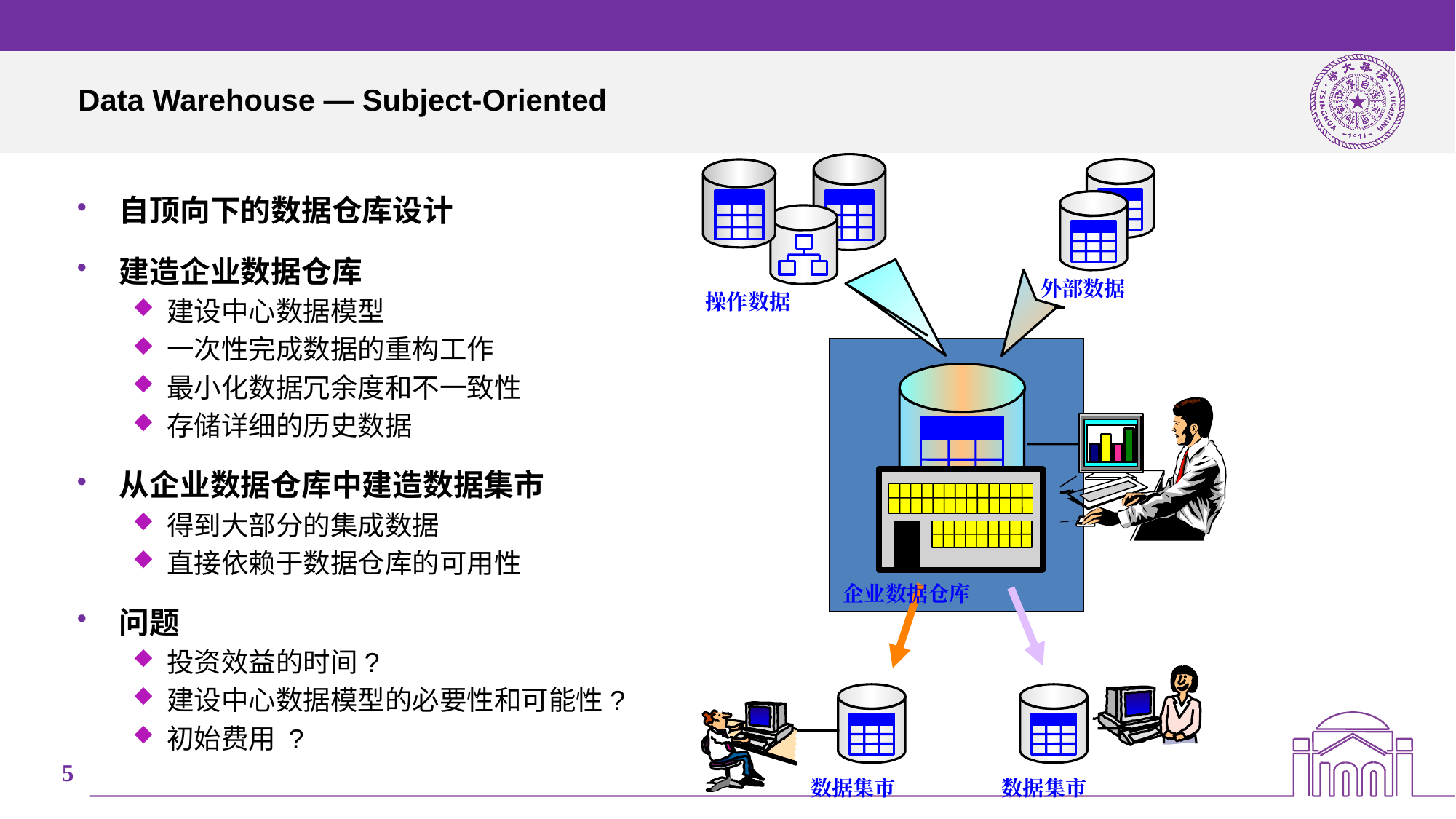

# Data Warehouse — Subject-Oriented

自顶向下的数据仓库设计
建造企业数据仓库
建设中心数据模型
一次性完成数据的重构工作
最小化数据冗余度和不一致性
存储详细的历史数据
从企业数据仓库中建造数据集市
得到大部分的集成数据
直接依赖于数据仓库的可用性
问题
投资效益的时间?
建设中心数据模型的必要性和可能性?
初始费用 ?

外部数据
操作数据

企业数据仓库

数据集市
数据集市